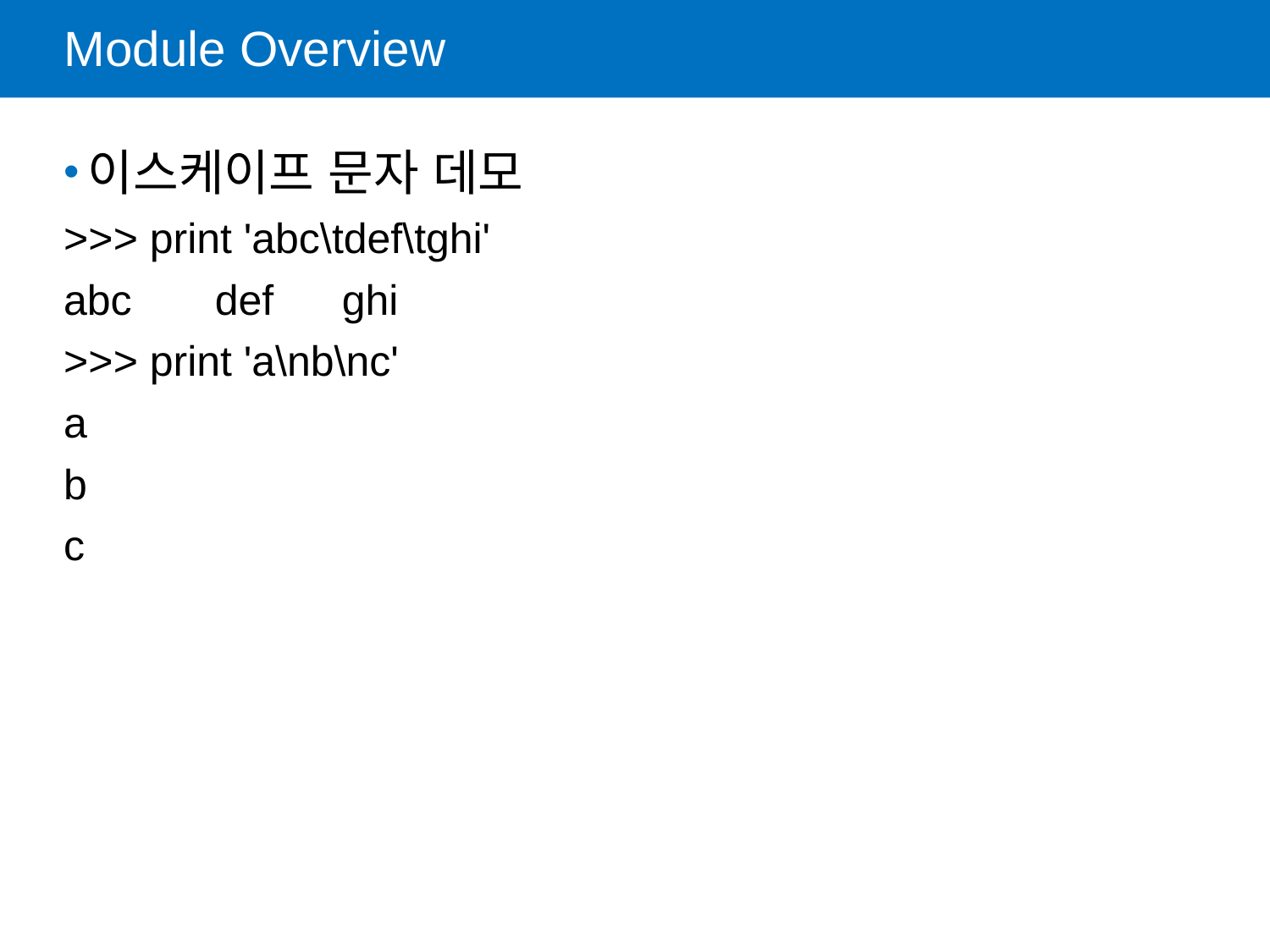

# Module Overview
이스케이프 문자 데모
>>> print 'abc\tdef\tghi'
abc	def	ghi
>>> print 'a\nb\nc'
a
b
c